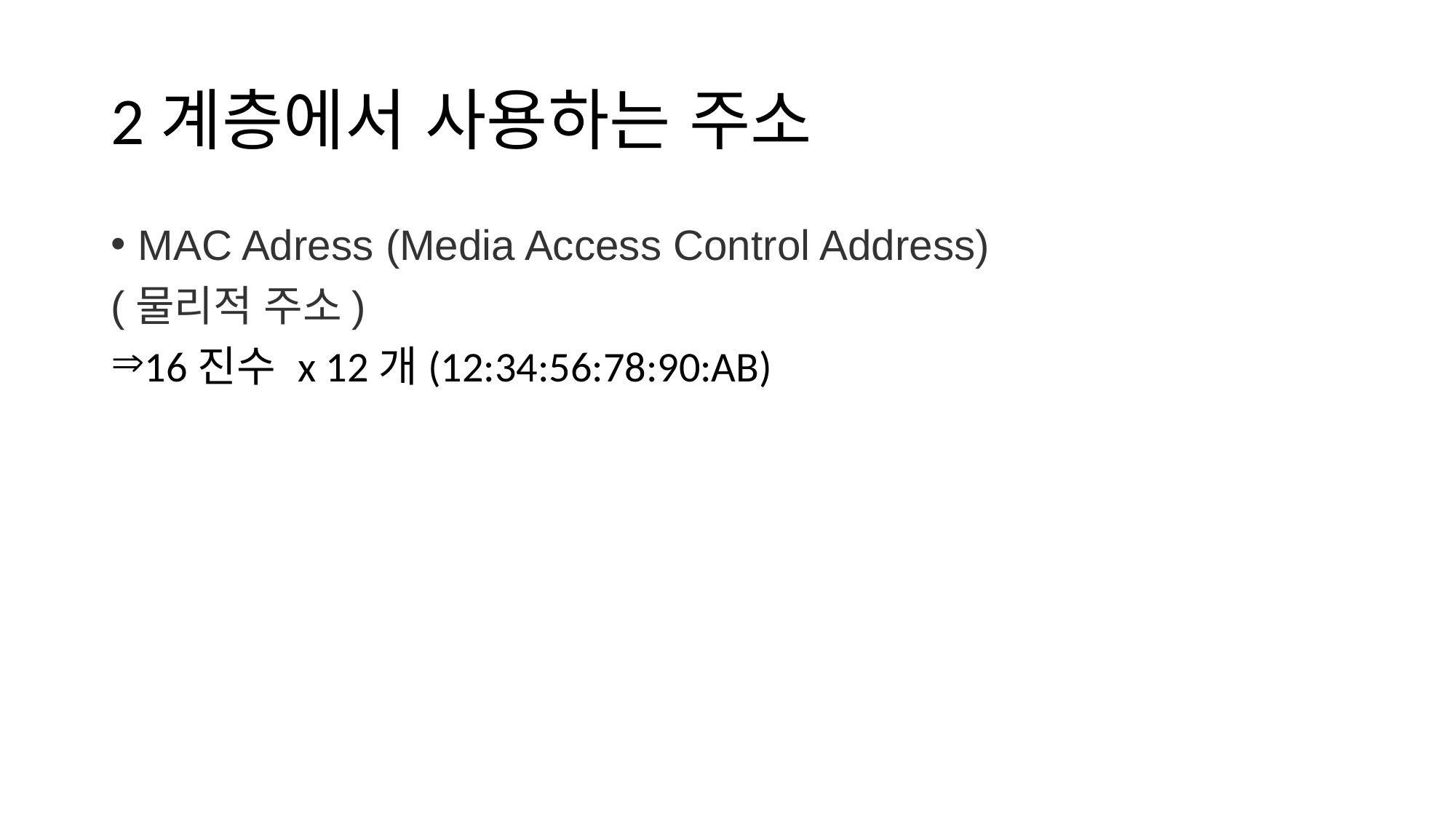

# 2계층에서 사용하는 주소
MAC Adress (Media Access Control Address)
(물리적 주소)
16진수 x 12개(12:34:56:78:90:AB)